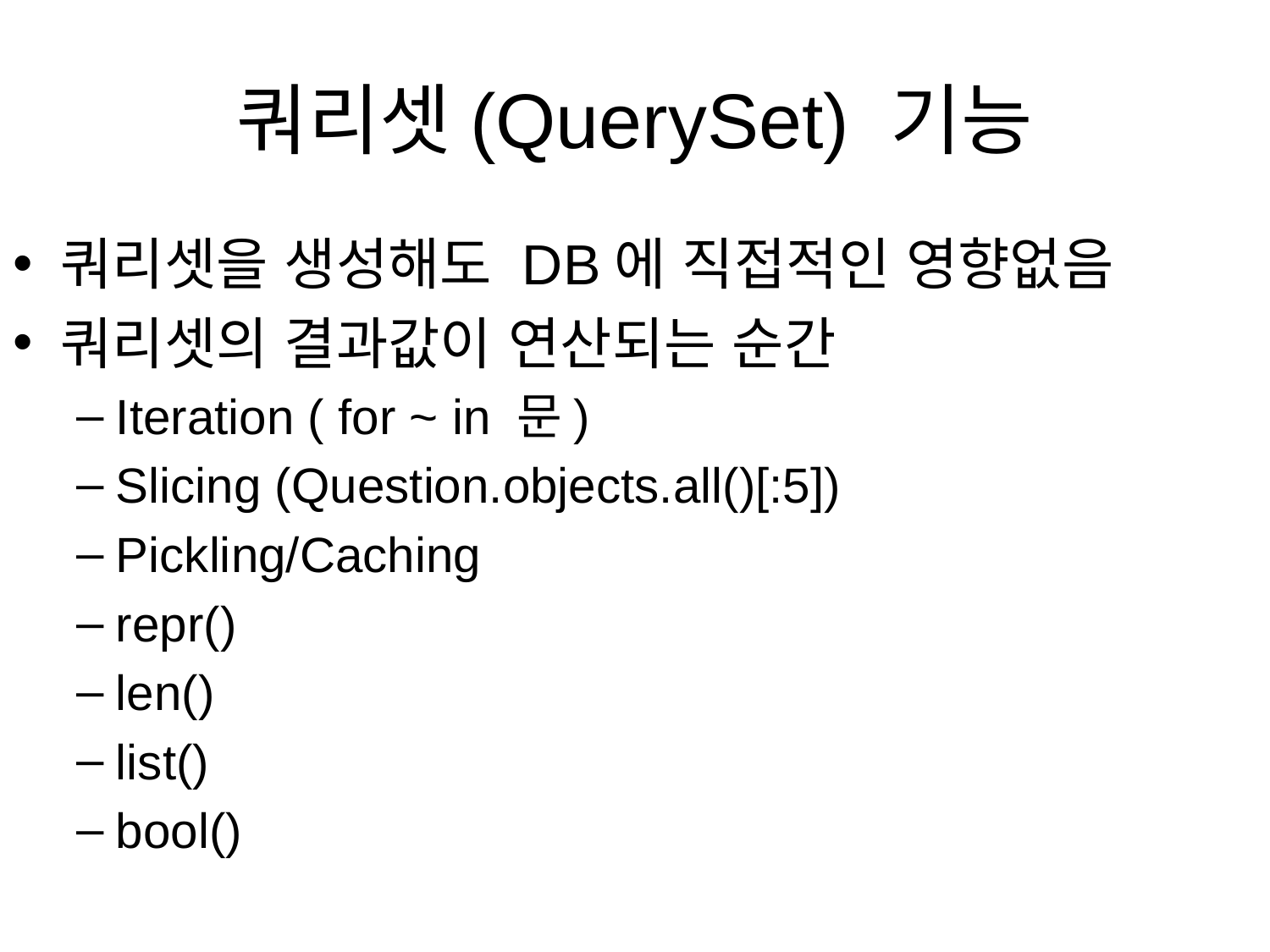

# 쿼리셋(QuerySet) 기능
쿼리셋을 생성해도 DB에 직접적인 영향없음
쿼리셋의 결과값이 연산되는 순간
Iteration ( for ~ in 문)
Slicing (Question.objects.all()[:5])
Pickling/Caching
repr()
len()
list()
bool()